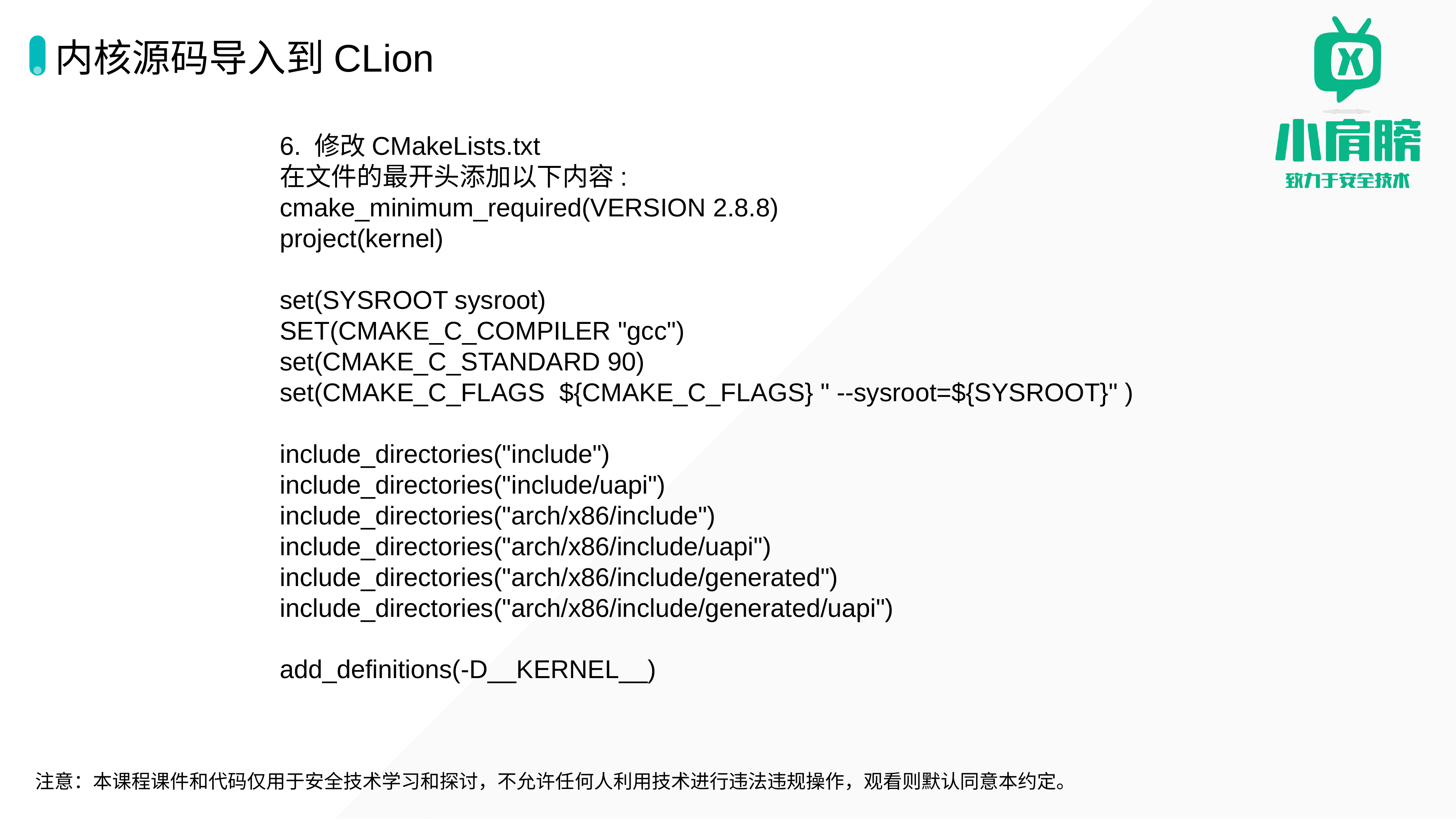

# 内核源码导入到CLion
6. 修改CMakeLists.txt
在文件的最开头添加以下内容:
cmake_minimum_required(VERSION 2.8.8)
project(kernel)

set(SYSROOT sysroot)
SET(CMAKE_C_COMPILER "gcc")
set(CMAKE_C_STANDARD 90)
set(CMAKE_C_FLAGS  ${CMAKE_C_FLAGS} " --sysroot=${SYSROOT}" )

include_directories("include")
include_directories("include/uapi")
include_directories("arch/x86/include")
include_directories("arch/x86/include/uapi")
include_directories("arch/x86/include/generated")
include_directories("arch/x86/include/generated/uapi")

add_definitions(-D__KERNEL__)